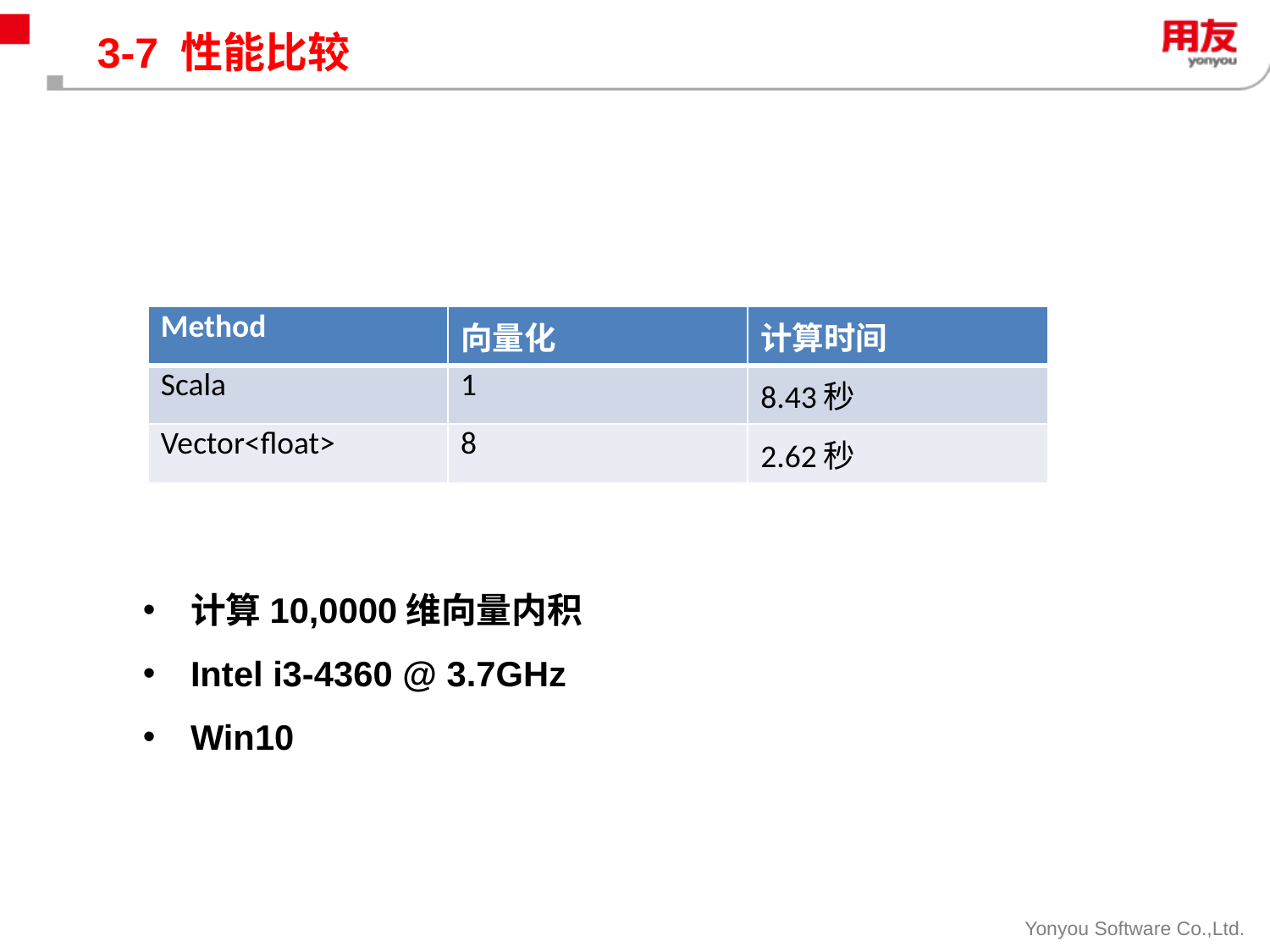

# 3-7 性能比较

| Method | 向量化 | 计算时间 |
| --- | --- | --- |
| Scala | 1 | 8.43秒 |
| Vector<float> | 8 | 2.62秒 |
计算10,0000维向量内积
Intel i3-4360 @ 3.7GHz
Win10